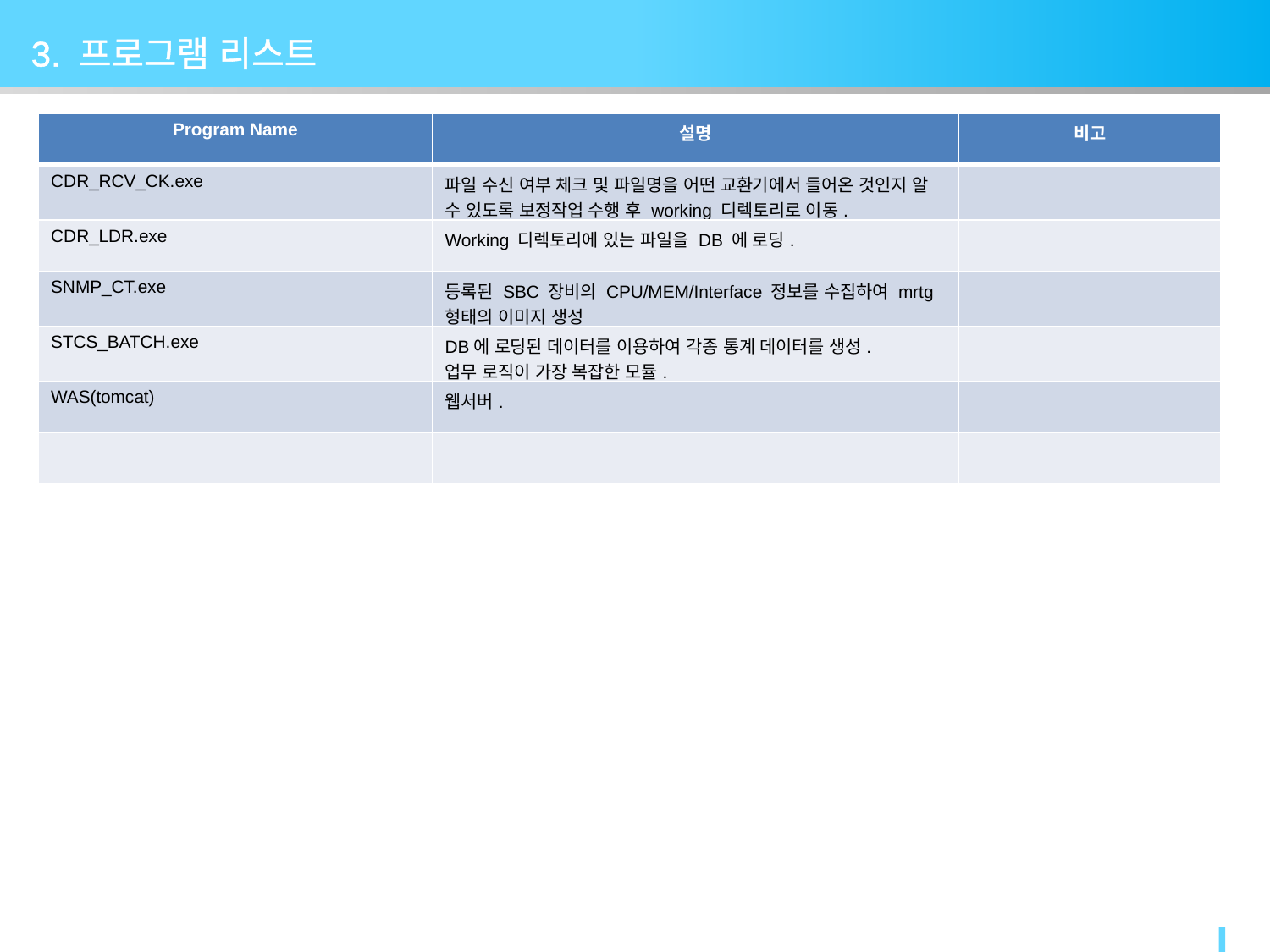

3. 프로그램 리스트
| Program Name | 설명 | 비고 |
| --- | --- | --- |
| CDR\_RCV\_CK.exe | 파일 수신 여부 체크 및 파일명을 어떤 교환기에서 들어온 것인지 알 수 있도록 보정작업 수행 후 working 디렉토리로 이동. |  |
| CDR\_LDR.exe | Working 디렉토리에 있는 파일을 DB 에 로딩. |  |
| SNMP\_CT.exe | 등록된 SBC 장비의 CPU/MEM/Interface 정보를 수집하여 mrtg 형태의 이미지 생성 |  |
| STCS\_BATCH.exe | DB에 로딩된 데이터를 이용하여 각종 통계 데이터를 생성. 업무 로직이 가장 복잡한 모듈. |  |
| WAS(tomcat) | 웹서버. |  |
|  |  |  |